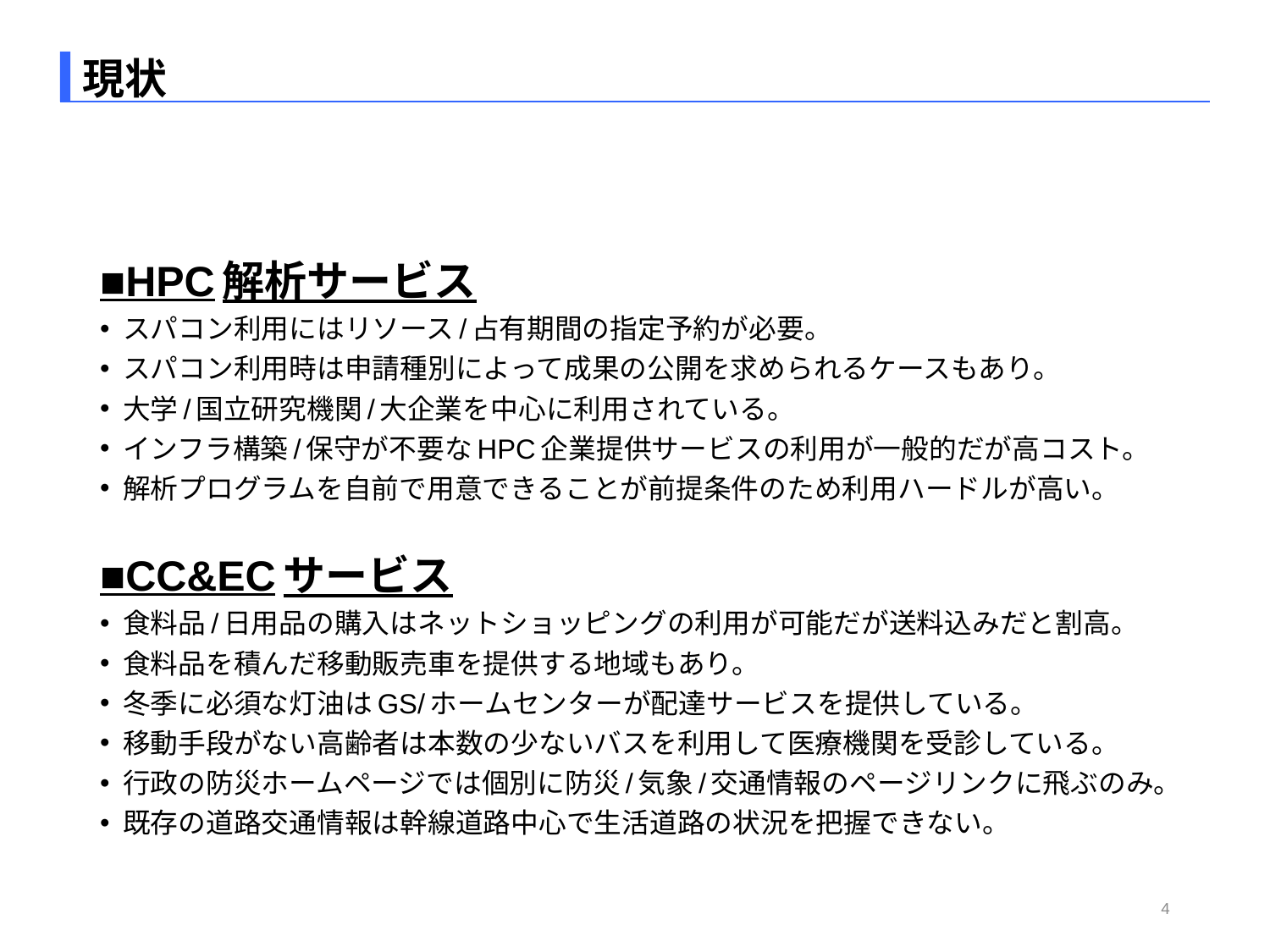

現状

#
■HPC解析サービス
スパコン利用にはリソース/占有期間の指定予約が必要。
スパコン利用時は申請種別によって成果の公開を求められるケースもあり。
大学/国立研究機関/大企業を中心に利用されている。
インフラ構築/保守が不要なHPC企業提供サービスの利用が一般的だが高コスト。
解析プログラムを自前で用意できることが前提条件のため利用ハードルが高い。

■CC&ECサービス
食料品/日用品の購入はネットショッピングの利用が可能だが送料込みだと割高。
食料品を積んだ移動販売車を提供する地域もあり。
冬季に必須な灯油はGS/ホームセンターが配達サービスを提供している。
移動手段がない高齢者は本数の少ないバスを利用して医療機関を受診している。
行政の防災ホームページでは個別に防災/気象/交通情報のページリンクに飛ぶのみ。
既存の道路交通情報は幹線道路中心で生活道路の状況を把握できない。
4